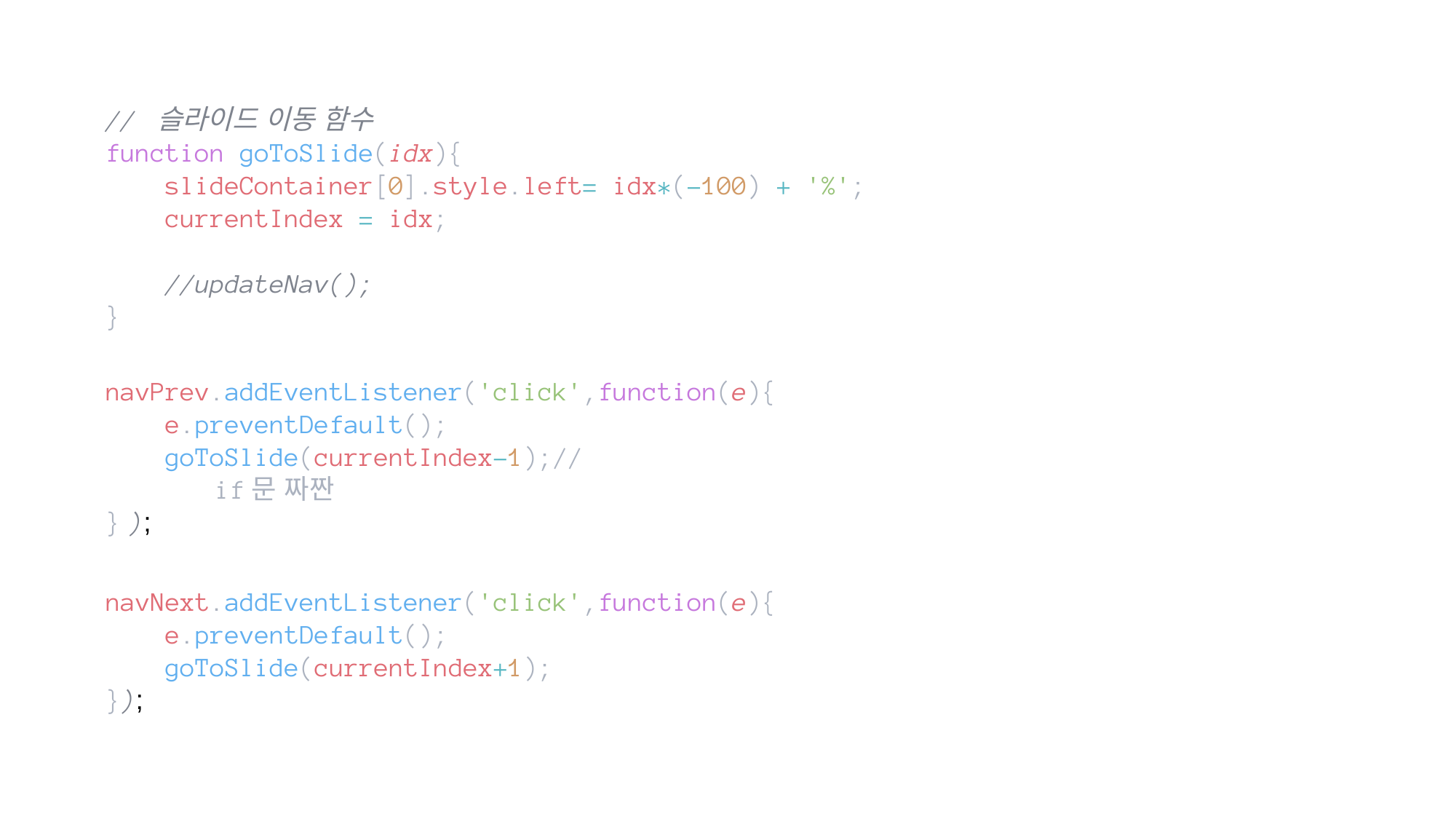

// 슬라이드 이동 함수
function goToSlide(idx){
    slideContainer[0].style.left= idx*(-100) + '%';
    currentIndex = idx;
    //updateNav();
}
navPrev.addEventListener('click',function(e){
    e.preventDefault();
    goToSlide(currentIndex-1);//
	if문 짜짠
} );

navNext.addEventListener('click',function(e){
    e.preventDefault();
    goToSlide(currentIndex+1);
});